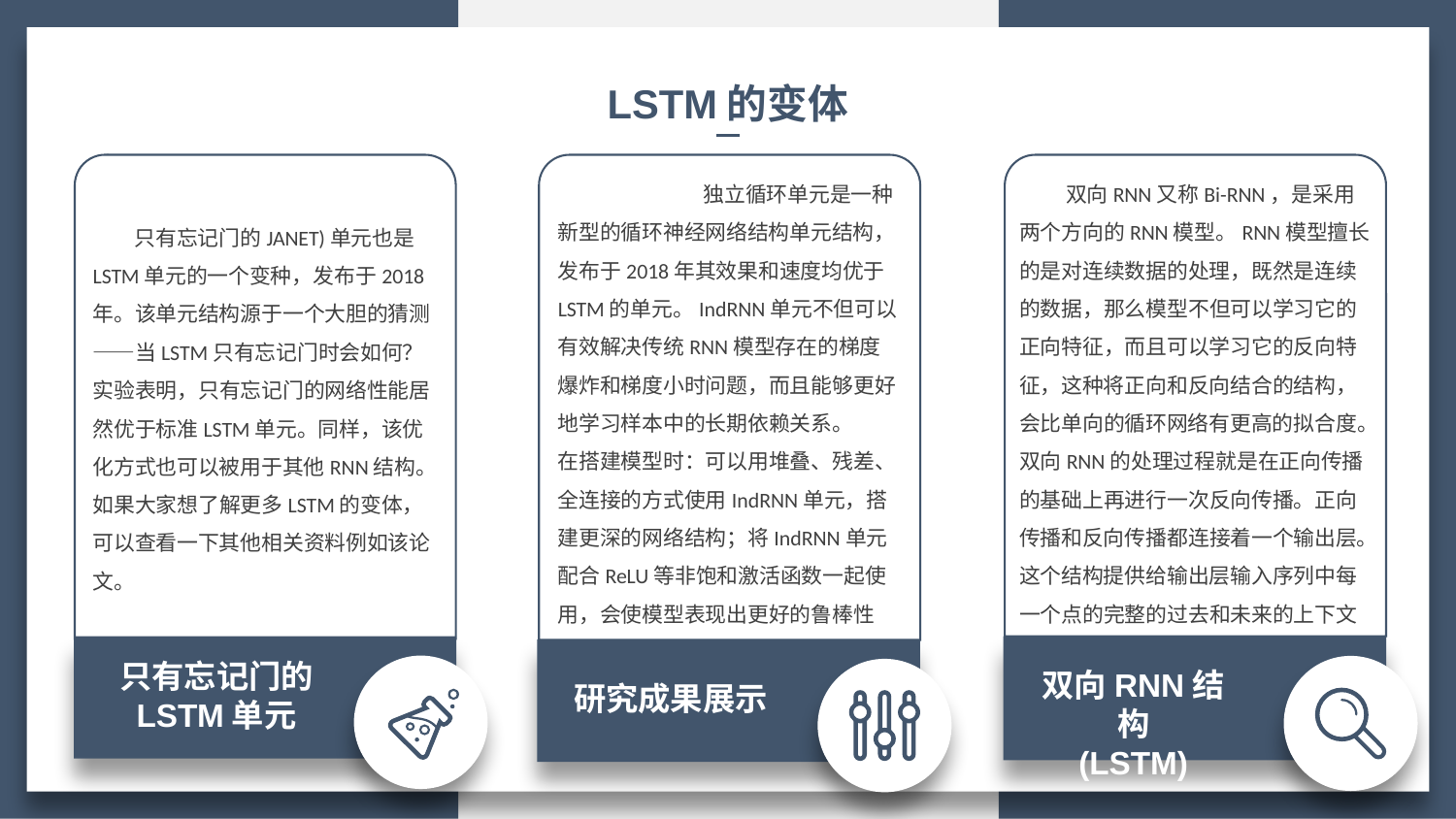

LSTM的变体

        只有忘记门的JANET)单元也是LSTM单元的一个变种，发布于2018年。该单元结构源于一个大胆的猜测——当LSTM只有忘记门时会如何？实验表明，只有忘记门的网络性能居然优于标准LSTM单元。同样，该优化方式也可以被用于其他RNN结构。如果大家想了解更多LSTM的变体，可以查看一下其他相关资料例如该论文。

只有忘记门的
LSTM单元

	独立循环单元是一种新型的循环神经网络结构单元结构，发布于2018年其效果和速度均优于LSTM的单元。IndRNN单元不但可以有效解决传统RNN模型存在的梯度爆炸和梯度小时问题，而且能够更好地学习样本中的长期依赖关系。
在搭建模型时：可以用堆叠、残差、全连接的方式使用IndRNN单元，搭建更深的网络结构；将IndRNN单元配合ReLU等非饱和激活函数一起使用，会使模型表现出更好的鲁棒性

研究成果展示

         双向RNN又称Bi-RNN，是采用两个方向的RNN模型。RNN模型擅长的是对连续数据的处理，既然是连续的数据，那么模型不但可以学习它的正向特征，而且可以学习它的反向特征，这种将正向和反向结合的结构，会比单向的循环网络有更高的拟合度。双向RNN的处理过程就是在正向传播的基础上再进行一次反向传播。正向传播和反向传播都连接着一个输出层。这个结构提供给输出层输入序列中每一个点的完整的过去和未来的上下文信息。

双向RNN结构
(LSTM)